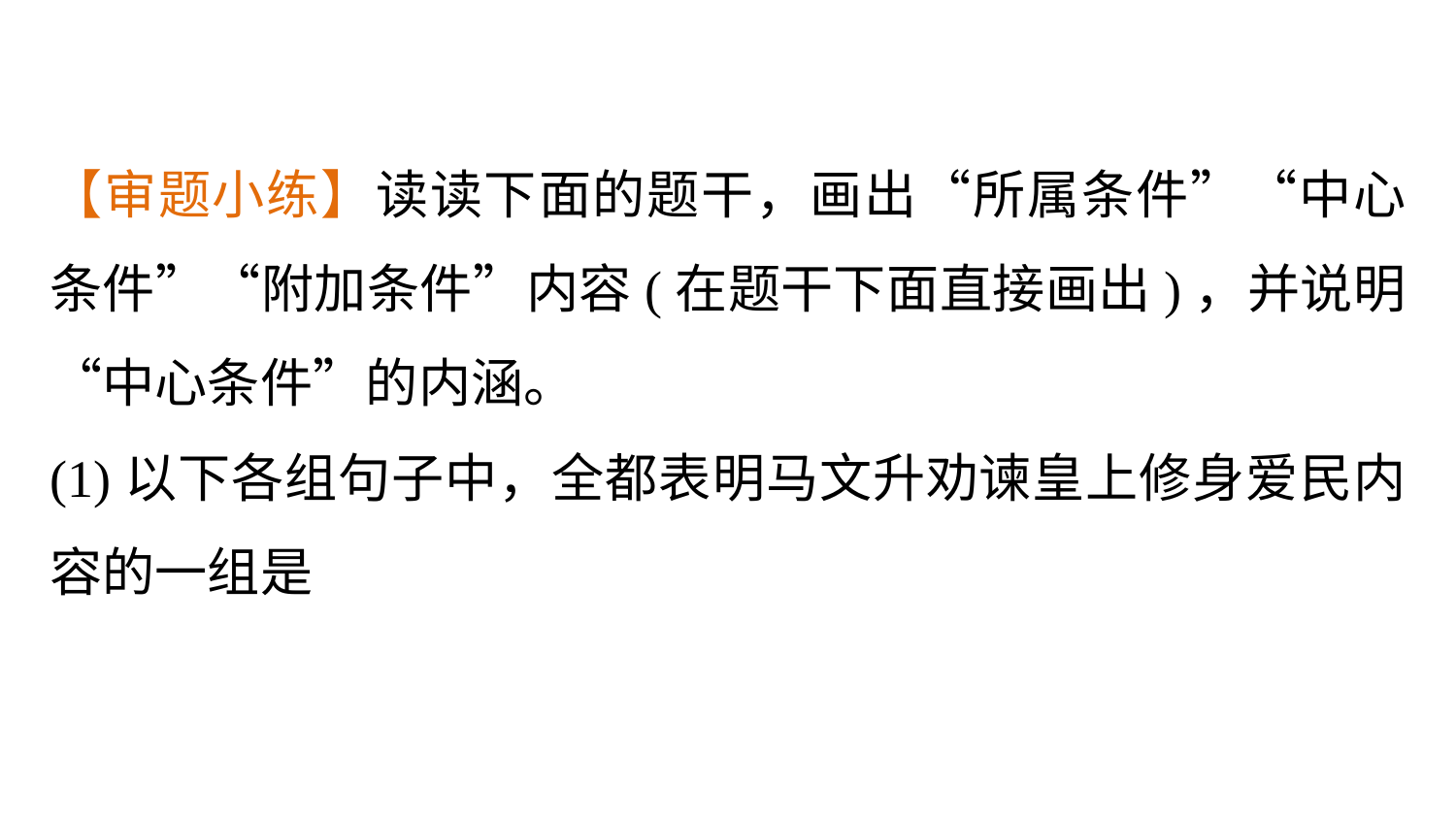

【审题小练】读读下面的题干，画出“所属条件”“中心条件”“附加条件”内容(在题干下面直接画出)，并说明“中心条件”的内涵。
(1)以下各组句子中，全都表明马文升劝谏皇上修身爱民内容的一组是